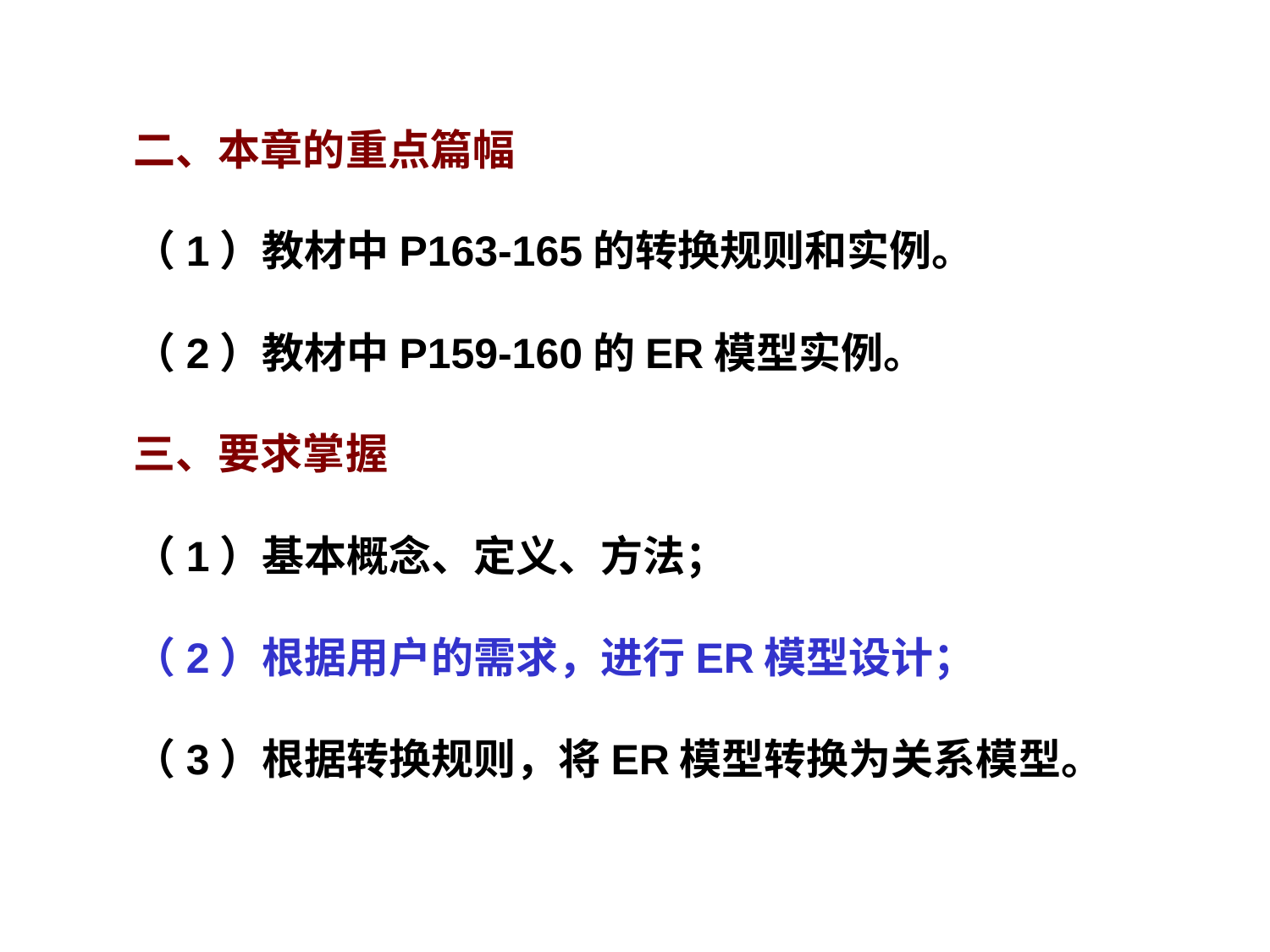

二、本章的重点篇幅
（1）教材中P163-165的转换规则和实例。
（2）教材中P159-160的ER模型实例。
三、要求掌握
（1）基本概念、定义、方法；
（2）根据用户的需求，进行ER模型设计；
（3）根据转换规则，将ER模型转换为关系模型。